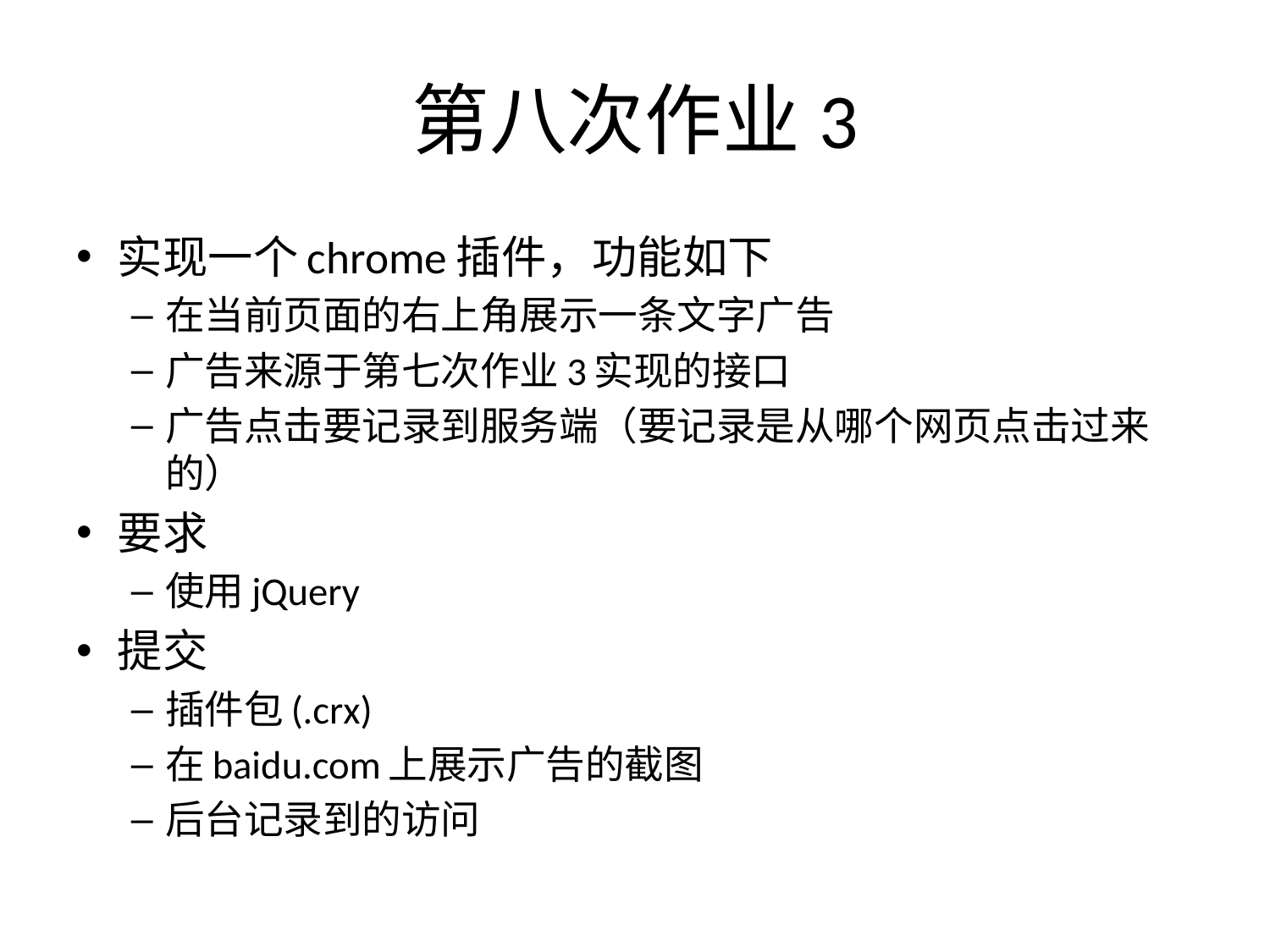

# 第八次作业3
实现一个chrome插件，功能如下
在当前页面的右上角展示一条文字广告
广告来源于第七次作业3实现的接口
广告点击要记录到服务端（要记录是从哪个网页点击过来的）
要求
使用jQuery
提交
插件包(.crx)
在baidu.com上展示广告的截图
后台记录到的访问